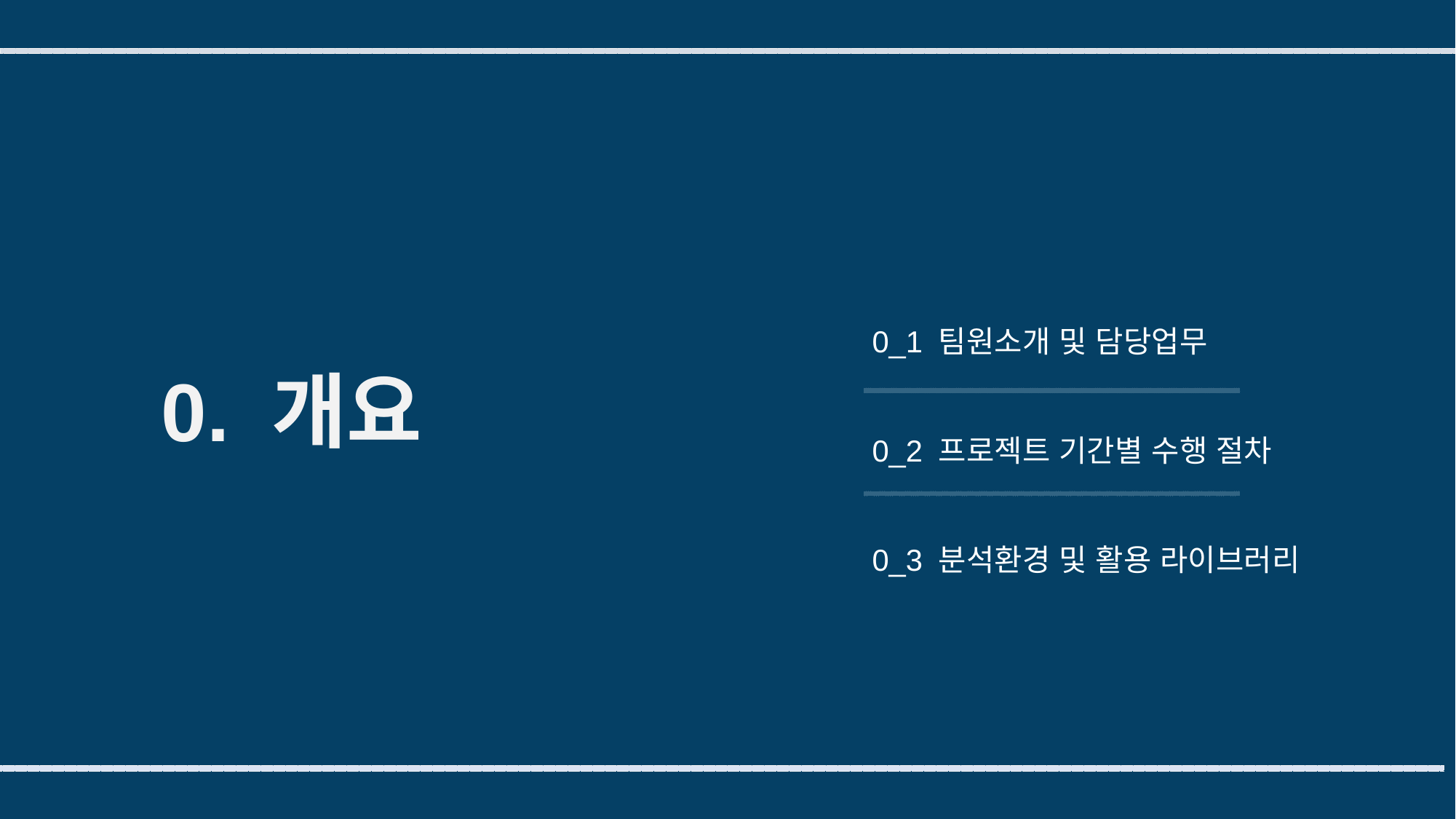

0_1 팀원소개 및 담당업무

0_2 프로젝트 기간별 수행 절차

0_3 분석환경 및 활용 라이브러리

0. 개요